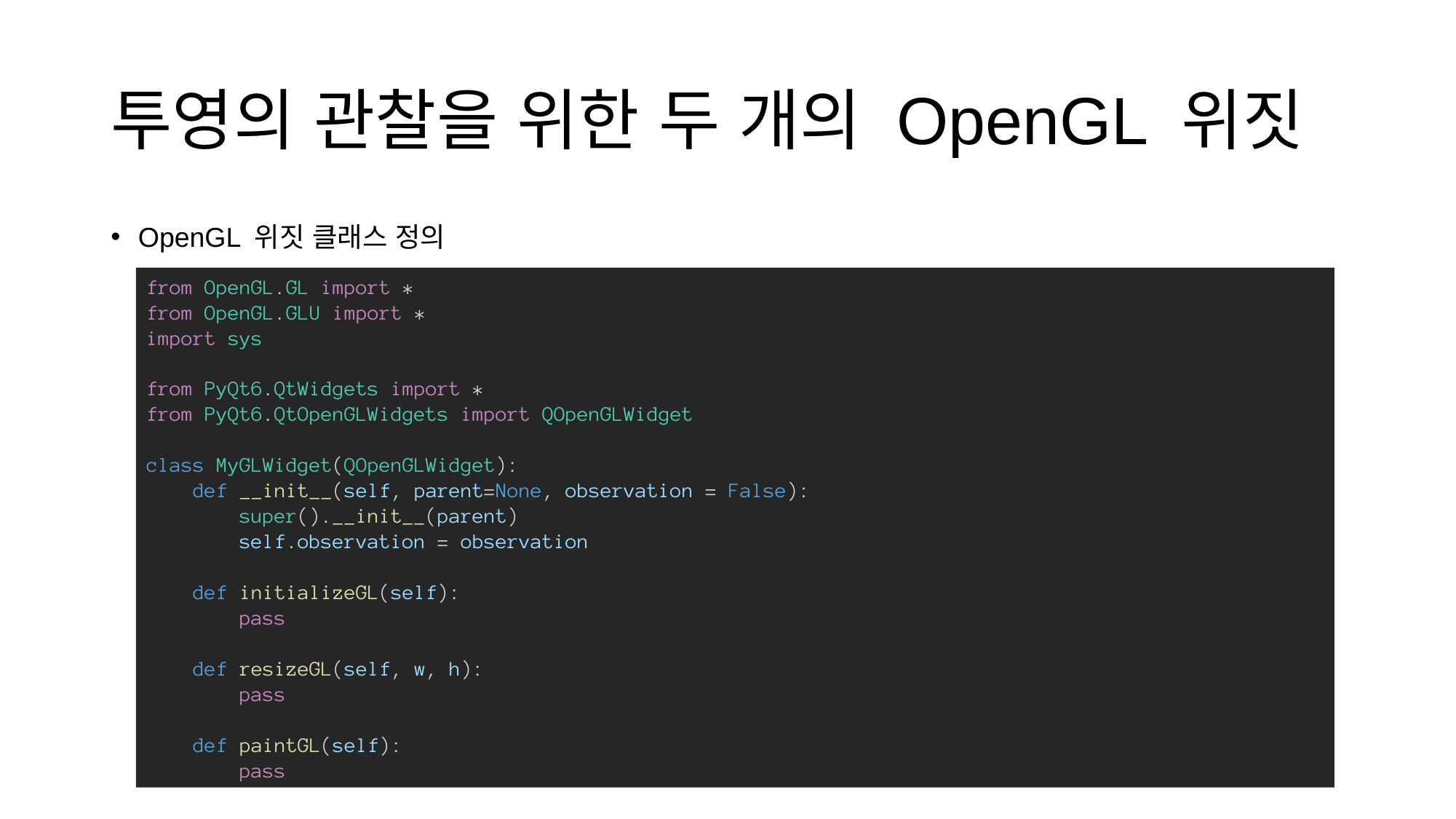

# 투영의 관찰을 위한 두 개의 OpenGL 위짓
OpenGL 위짓 클래스 정의
from OpenGL.GL import *
from OpenGL.GLU import *
import sys
from PyQt6.QtWidgets import *
from PyQt6.QtOpenGLWidgets import QOpenGLWidget
class MyGLWidget(QOpenGLWidget):
    def __init__(self, parent=None, observation = False):
        super().__init__(parent)
        self.observation = observation
    def initializeGL(self):
        pass
    def resizeGL(self, w, h):
        pass
    def paintGL(self):
        pass